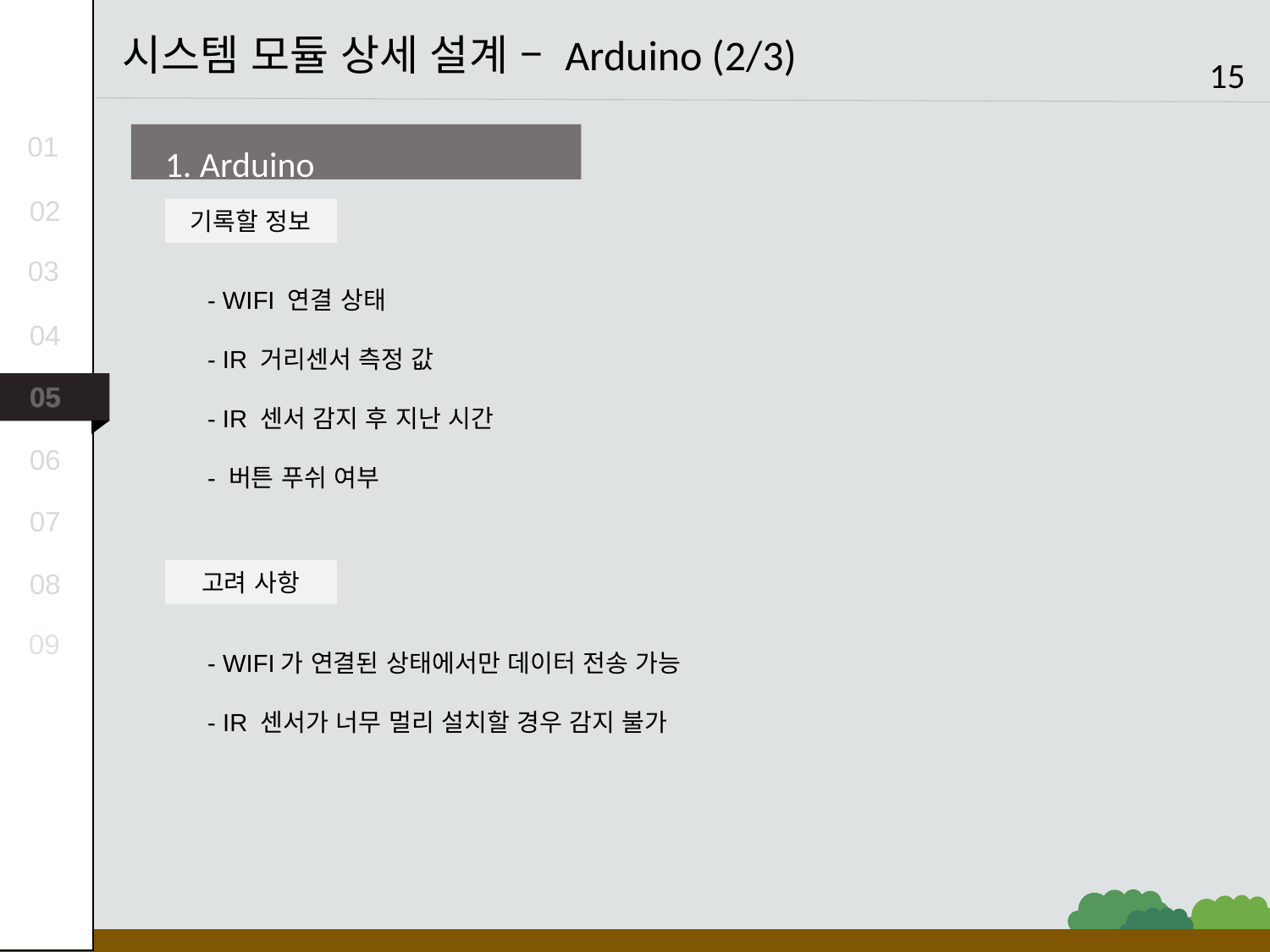

시스템 모듈 상세 설계 – Arduino (2/3)
15
1. Arduino

기록할 정보
- WIFI 연결 상태
- IR 거리센서 측정 값
- IR 센서 감지 후 지난 시간
- 버튼 푸쉬 여부
고려 사항
- WIFI가 연결된 상태에서만 데이터 전송 가능
- IR 센서가 너무 멀리 설치할 경우 감지 불가
01
02
03

04
05

06
07
08
09